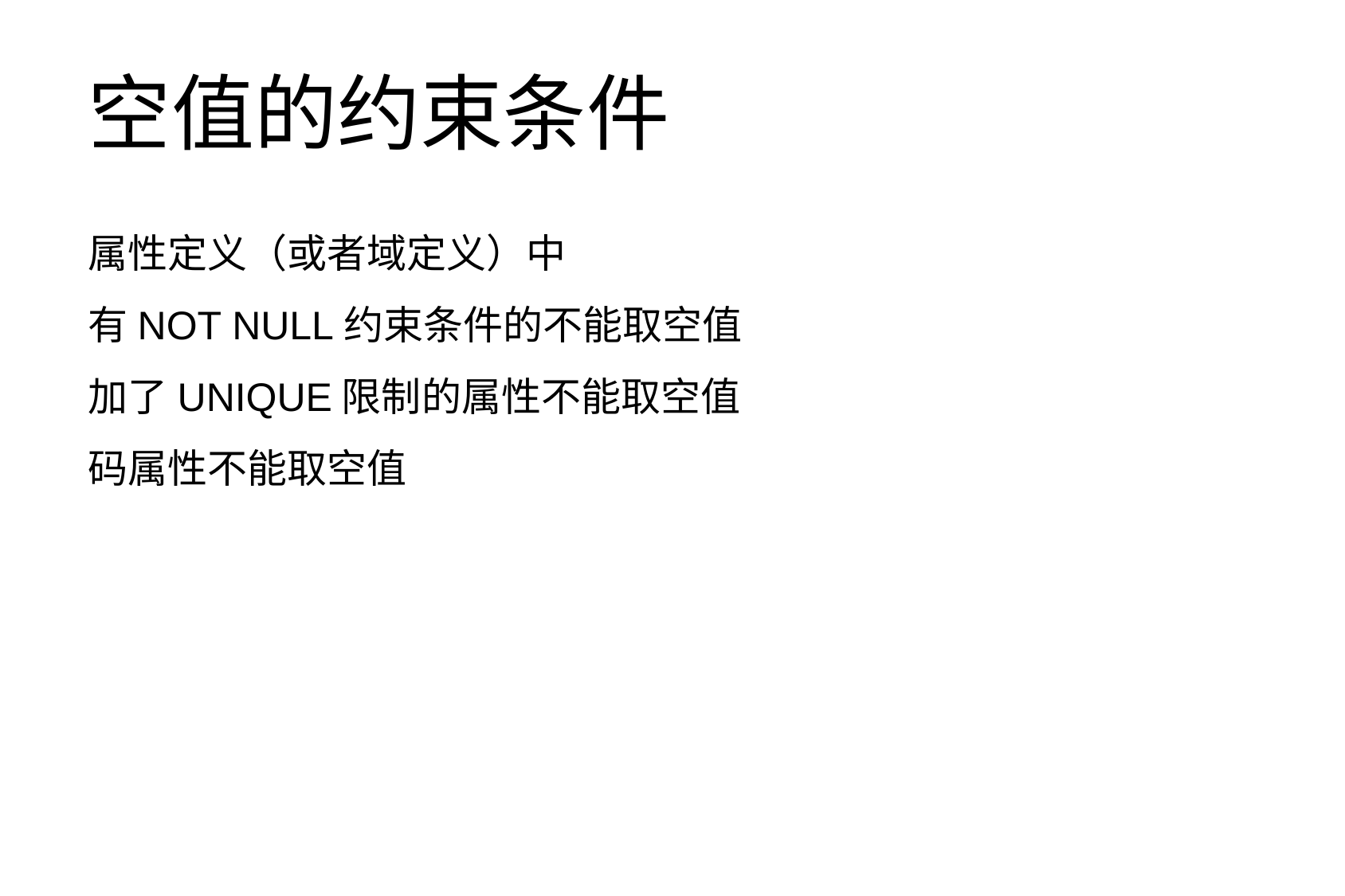

空值的约束条件
属性定义（或者域定义）中
有NOT NULL约束条件的不能取空值
加了UNIQUE限制的属性不能取空值
码属性不能取空值